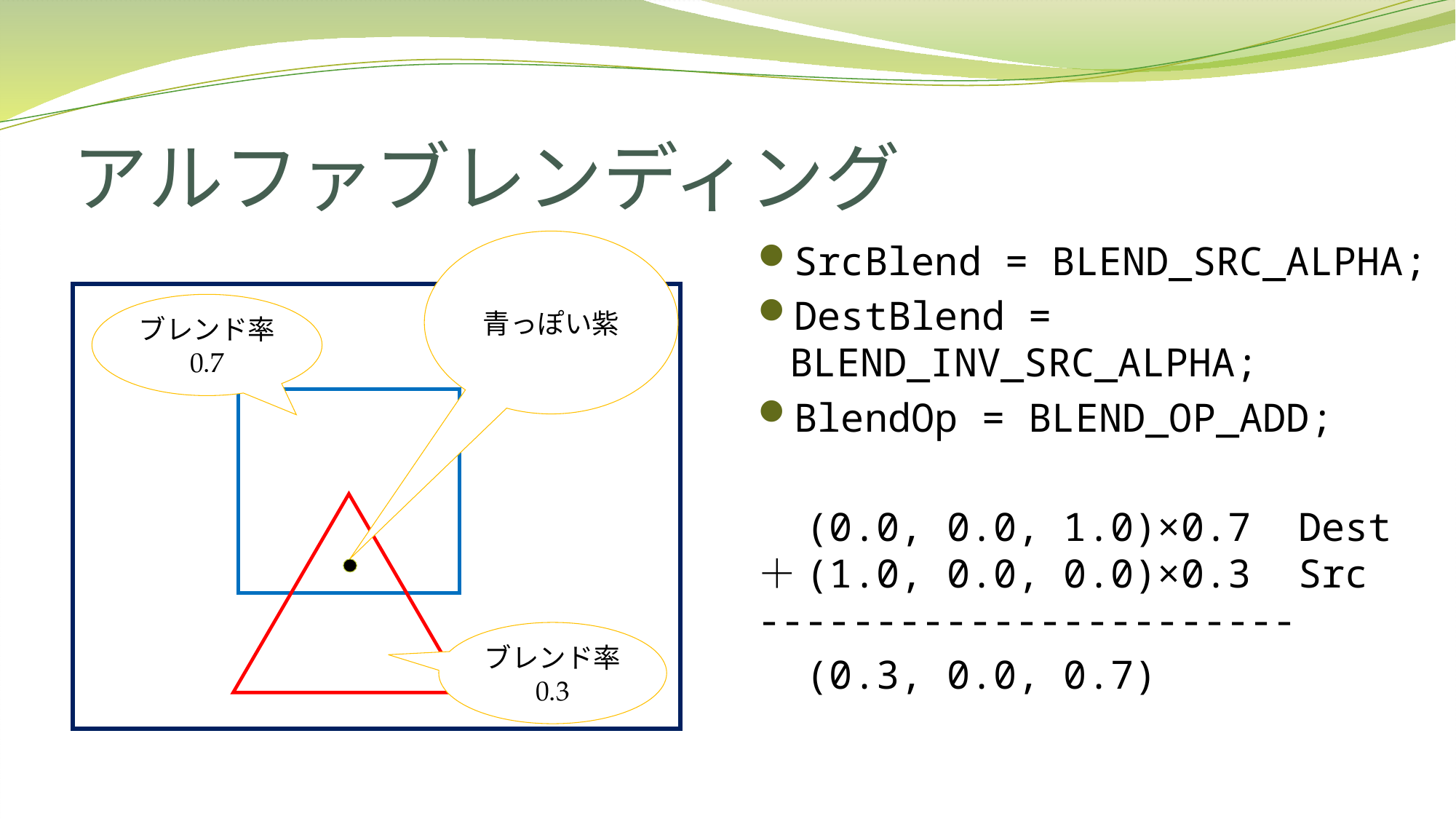

# アルファブレンディング
青っぽい紫
SrcBlend = BLEND_SRC_ALPHA;
DestBlend = BLEND_INV_SRC_ALPHA;
BlendOp = BLEND_OP_ADD;

　(0.0, 0.0, 1.0)×0.7  Dest
＋(1.0, 0.0, 0.0)×0.3  Src
-----------------------
　(0.3, 0.0, 0.7)

ブレンド率
0.7

ブレンド率
0.3